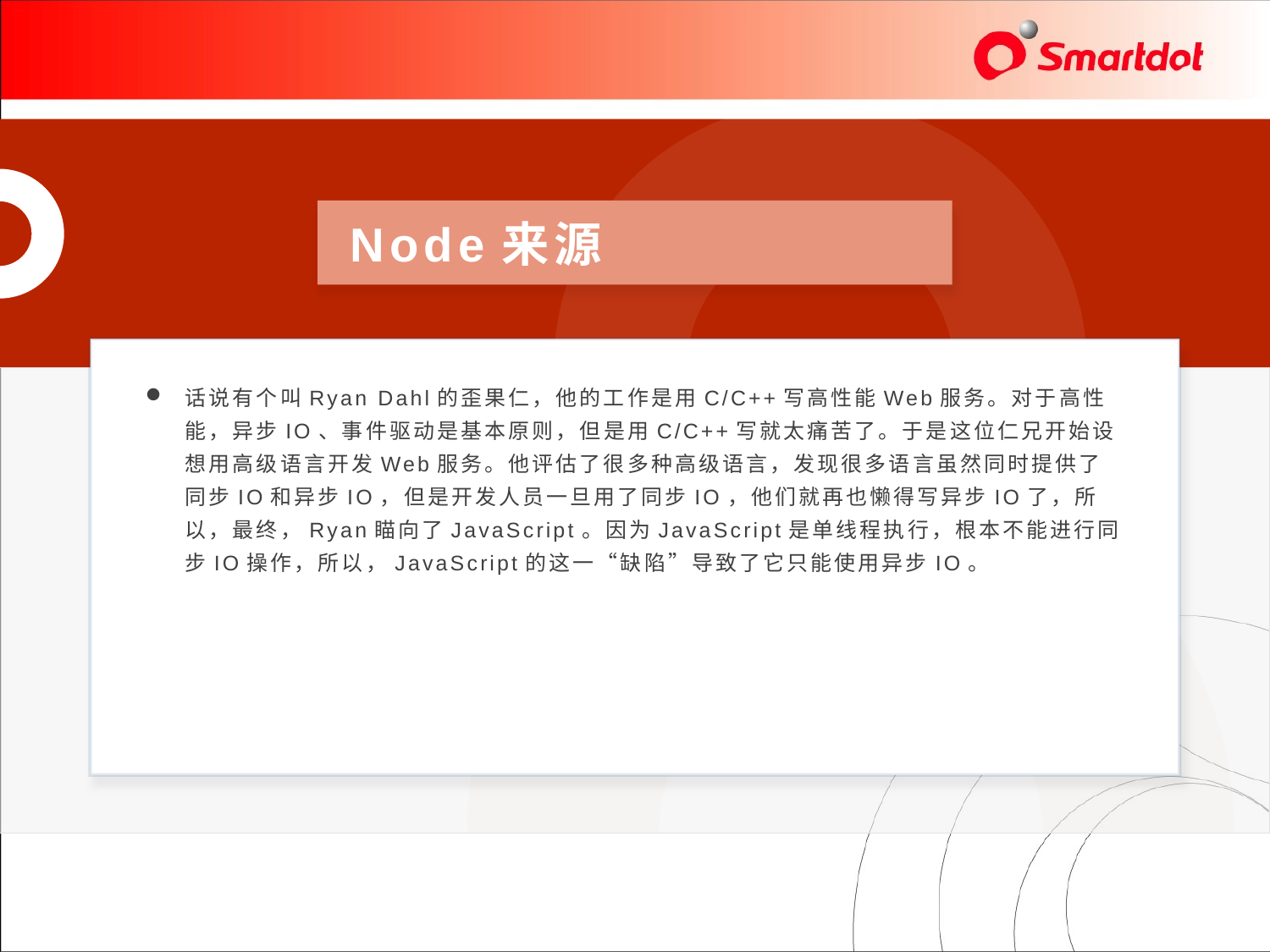

Node来源

话说有个叫Ryan Dahl的歪果仁，他的工作是用C/C++写高性能Web服务。对于高性能，异步IO、事件驱动是基本原则，但是用C/C++写就太痛苦了。于是这位仁兄开始设想用高级语言开发Web服务。他评估了很多种高级语言，发现很多语言虽然同时提供了同步IO和异步IO，但是开发人员一旦用了同步IO，他们就再也懒得写异步IO了，所以，最终，Ryan瞄向了JavaScript。因为JavaScript是单线程执行，根本不能进行同步IO操作，所以，JavaScript的这一“缺陷”导致了它只能使用异步IO。